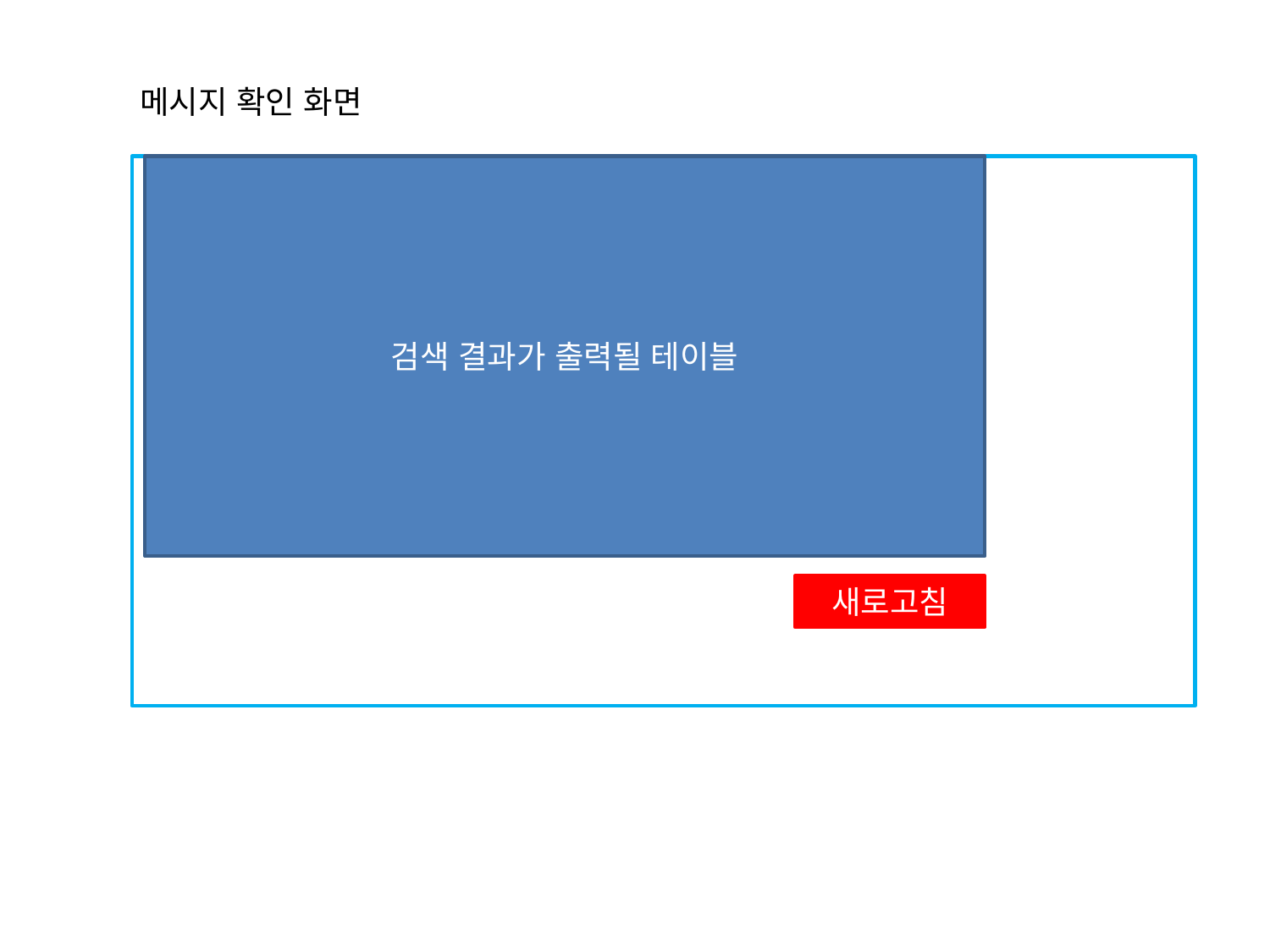

메시지 확인 화면

검색 결과가 출력될 테이블
새로고침